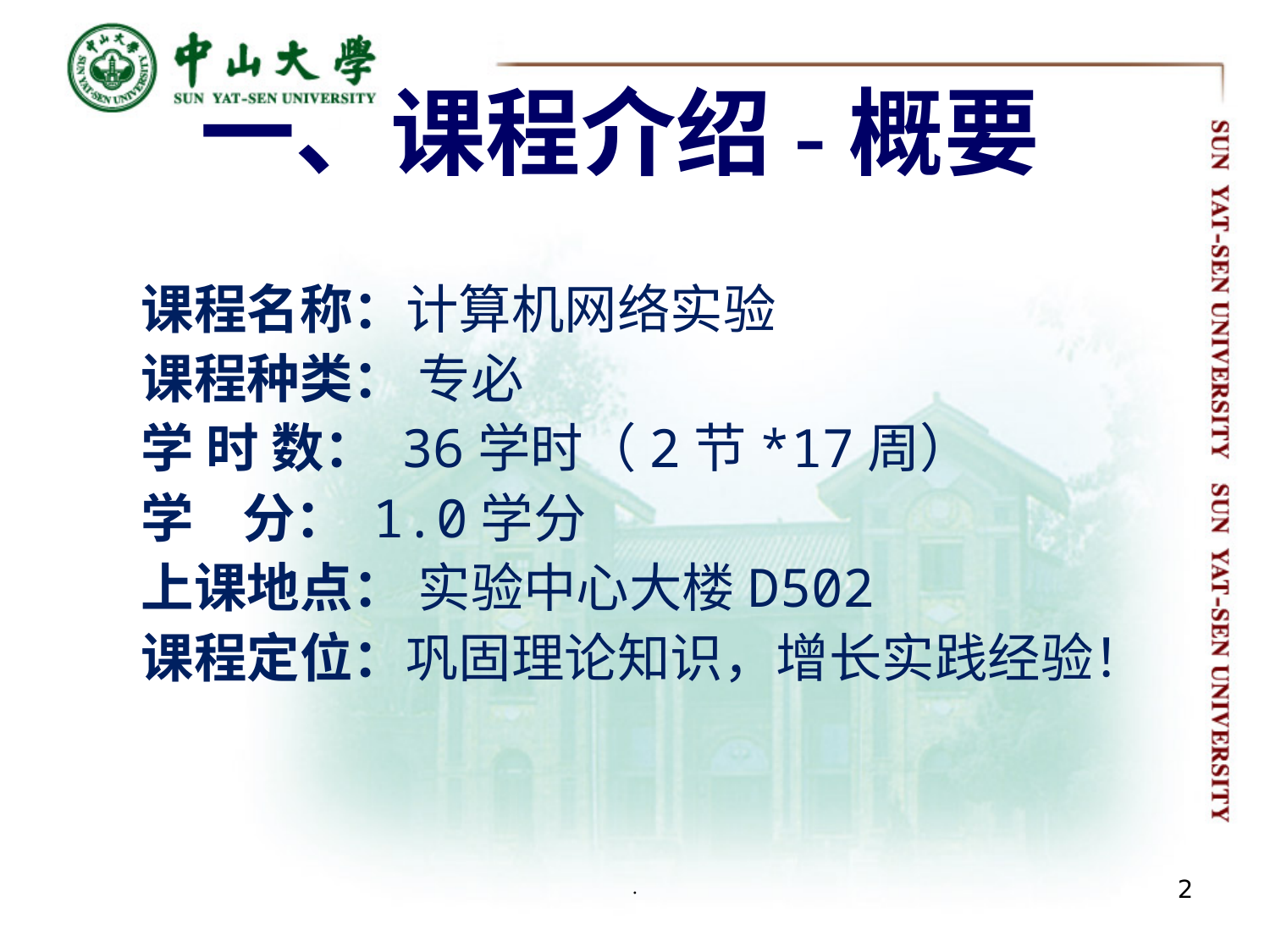

一、课程介绍-概要
课程名称：计算机网络实验
课程种类： 专必
学 时 数： 36学时（2节*17周）
学    分： 1.0学分
上课地点： 实验中心大楼D502
课程定位：巩固理论知识，增长实践经验！
.
2